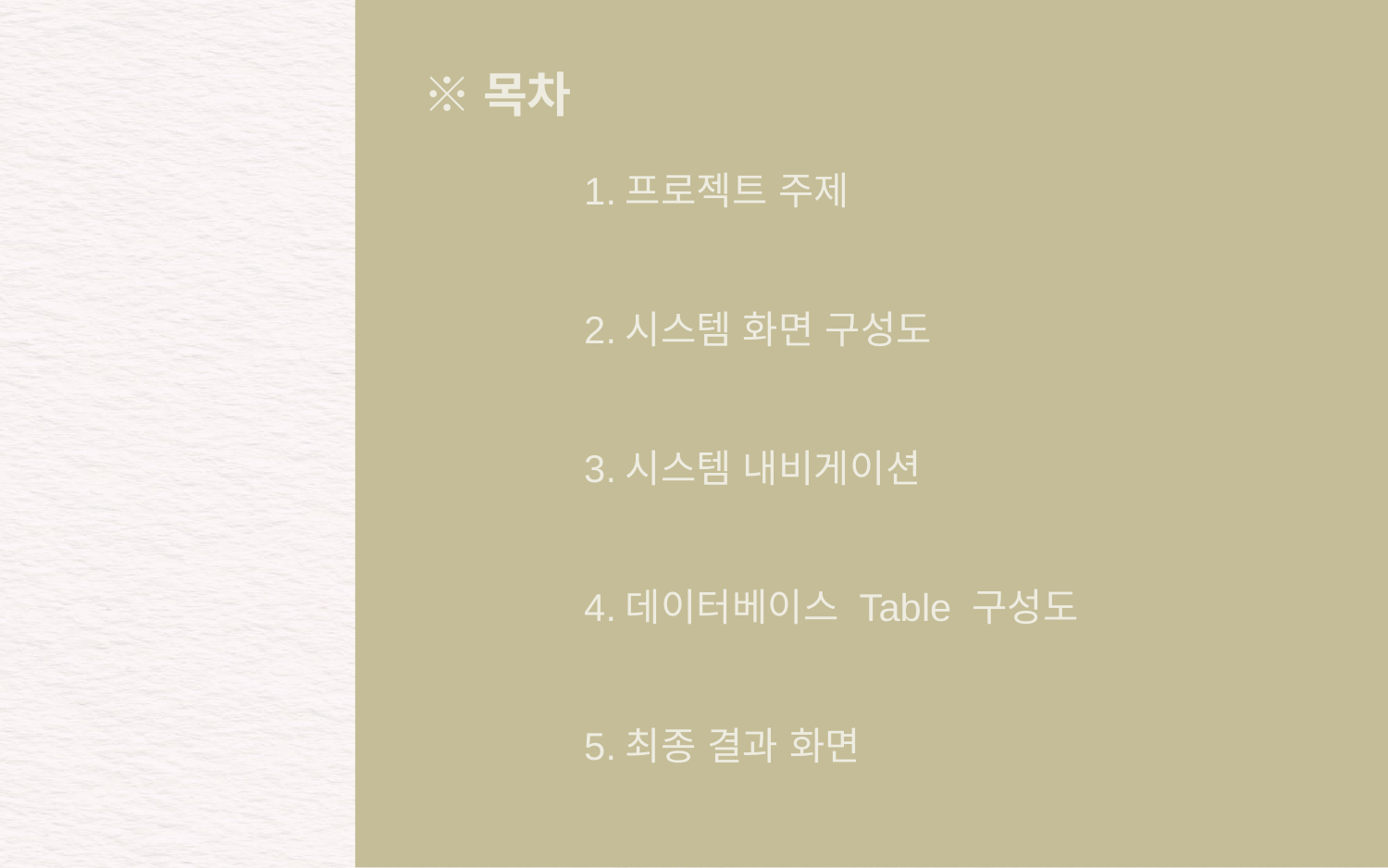

#
※목차

	1.프로젝트 주제

	2.시스템 화면 구성도

	3.시스템 내비게이션

	4.데이터베이스 Table 구성도

	5.최종 결과 화면